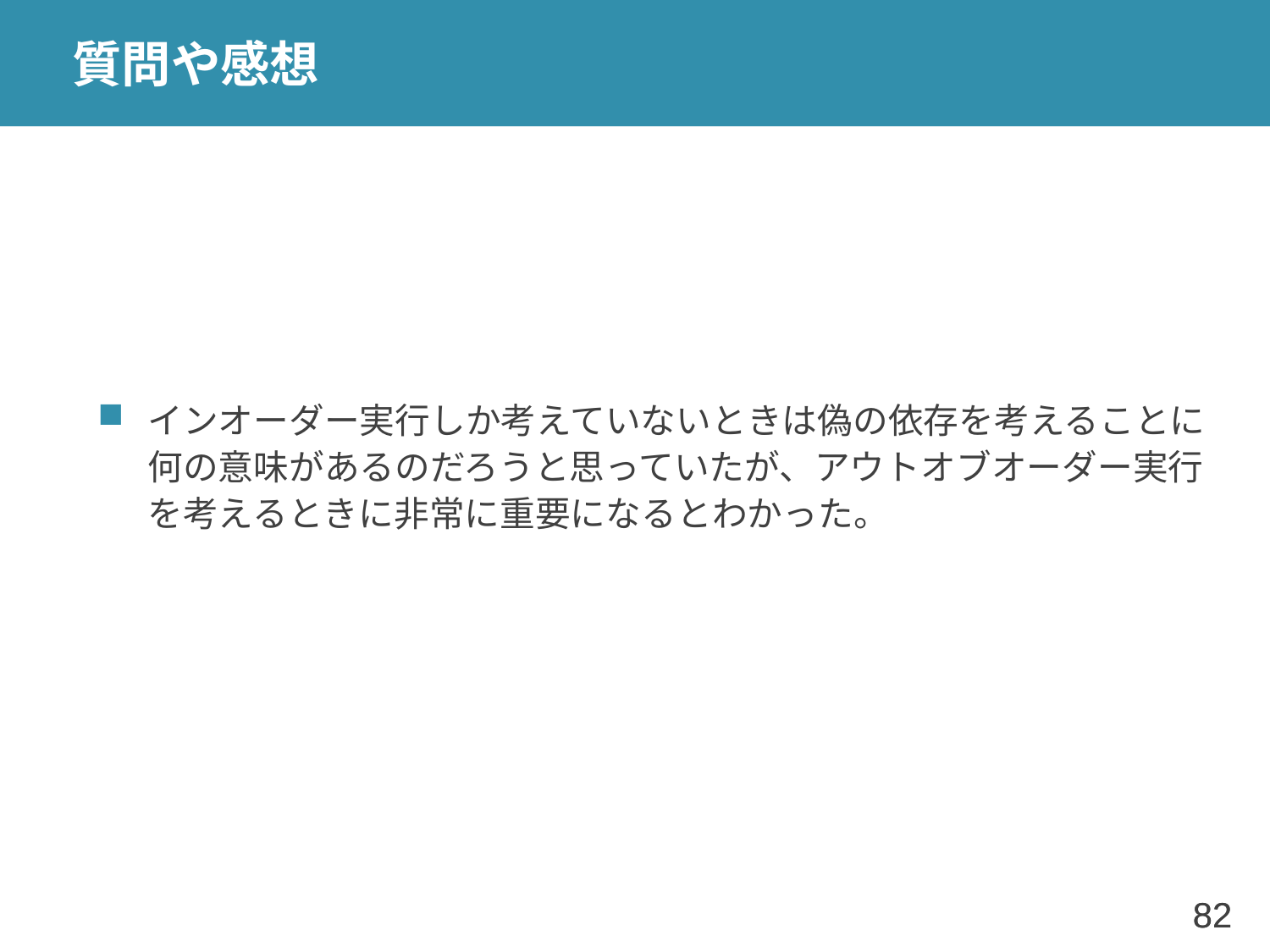

# 質問や感想
インオーダー実行しか考えていないときは偽の依存を考えることに何の意味があるのだろうと思っていたが、アウトオブオーダー実行を考えるときに非常に重要になるとわかった。